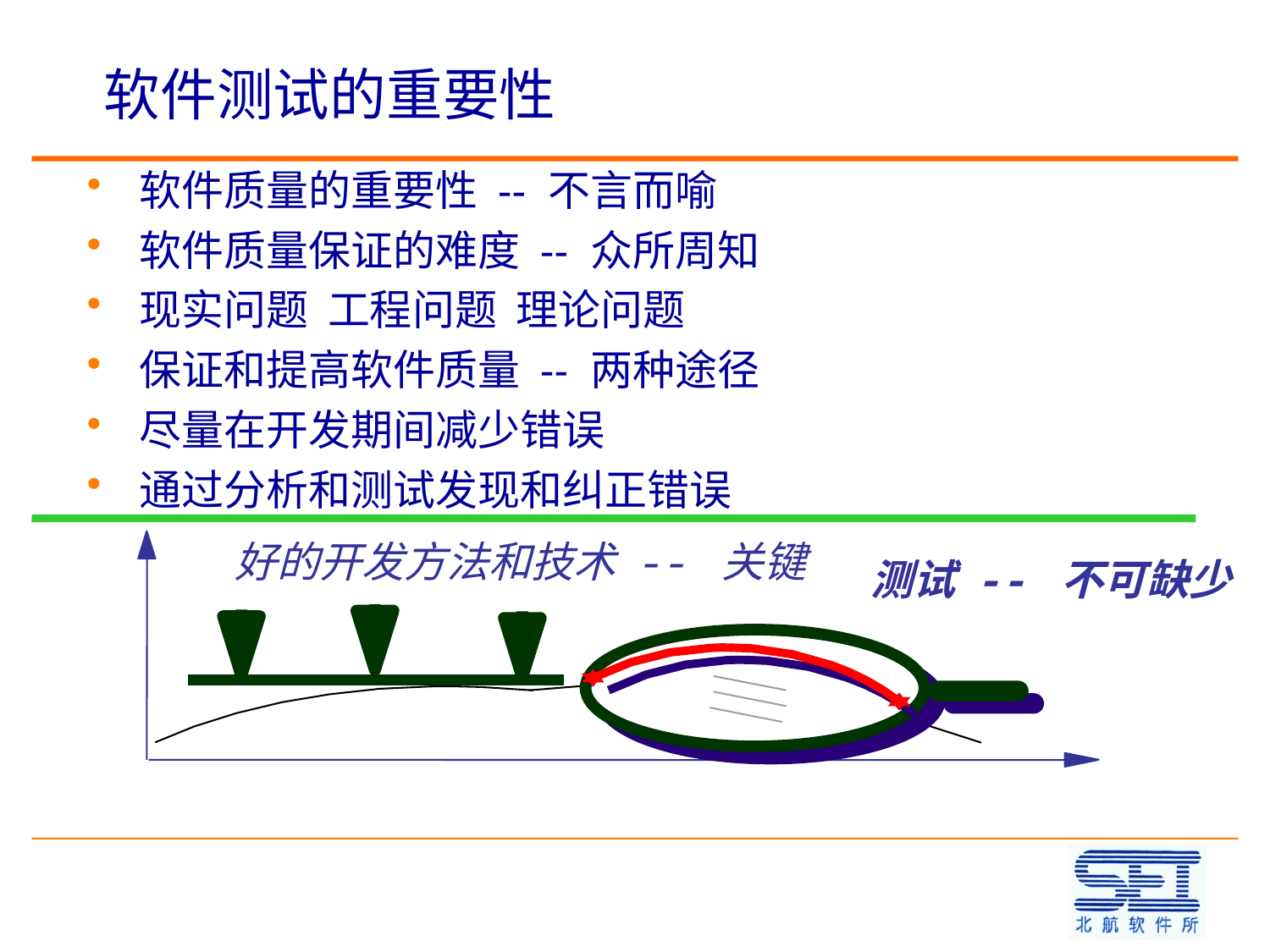

# 软件测试的重要性
软件质量的重要性 -- 不言而喻
软件质量保证的难度 -- 众所周知
现实问题  工程问题  理论问题
保证和提高软件质量 -- 两种途径
尽量在开发期间减少错误
通过分析和测试发现和纠正错误

好的开发方法和技术 -- 关键

错误
测试 -- 不可缺少

开发过程